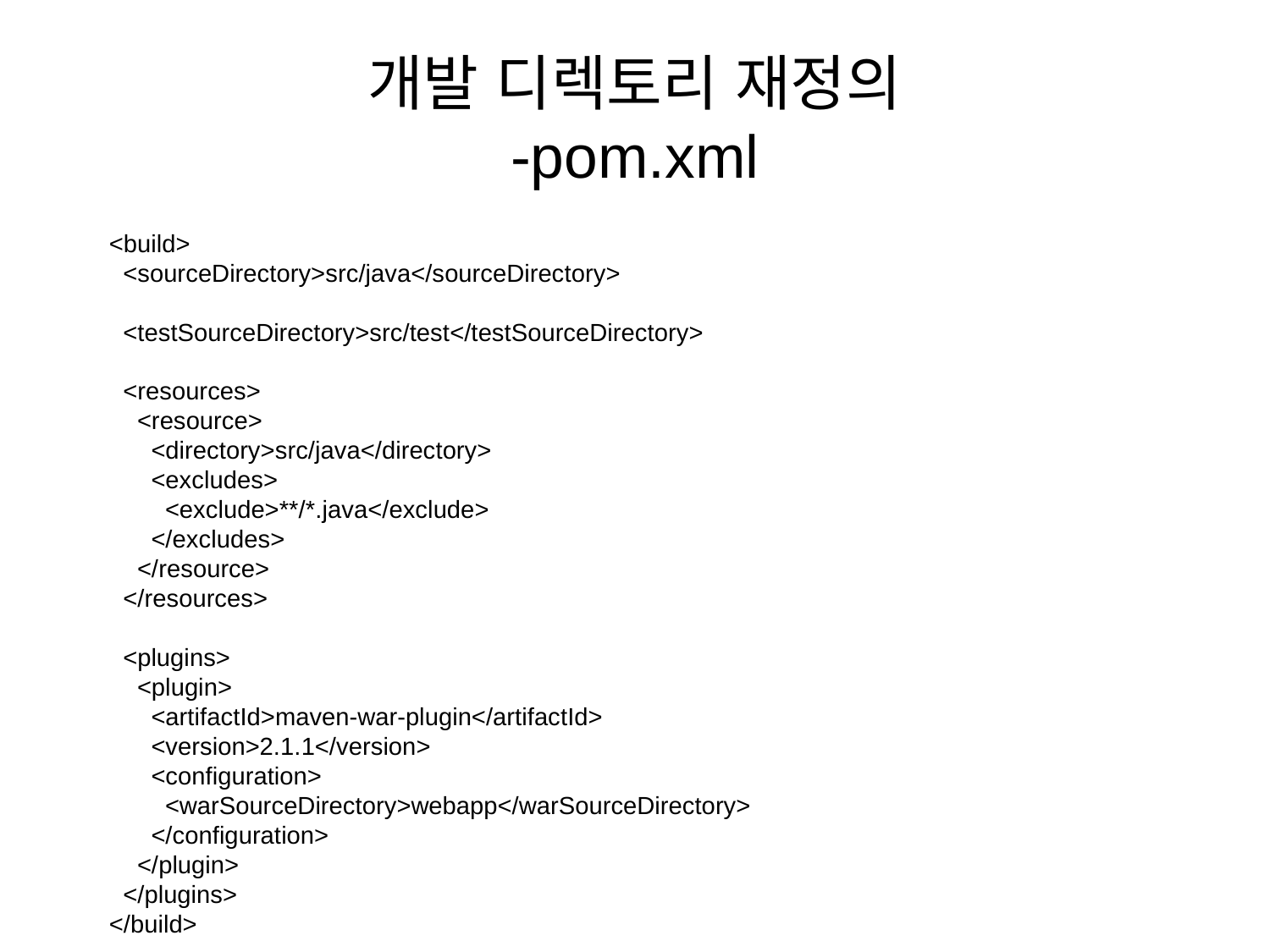

# 개발 디렉토리 재정의 -pom.xml
  <build>
    <sourceDirectory>src/java</sourceDirectory>

    <testSourceDirectory>src/test</testSourceDirectory>

    <resources>
      <resource>
        <directory>src/java</directory>
        <excludes>
          <exclude>**/*.java</exclude>
        </excludes>
      </resource>
    </resources>

    <plugins>
      <plugin>
        <artifactId>maven-war-plugin</artifactId>
        <version>2.1.1</version>
        <configuration>
          <warSourceDirectory>webapp</warSourceDirectory>
        </configuration>
      </plugin>
    </plugins>
  </build>